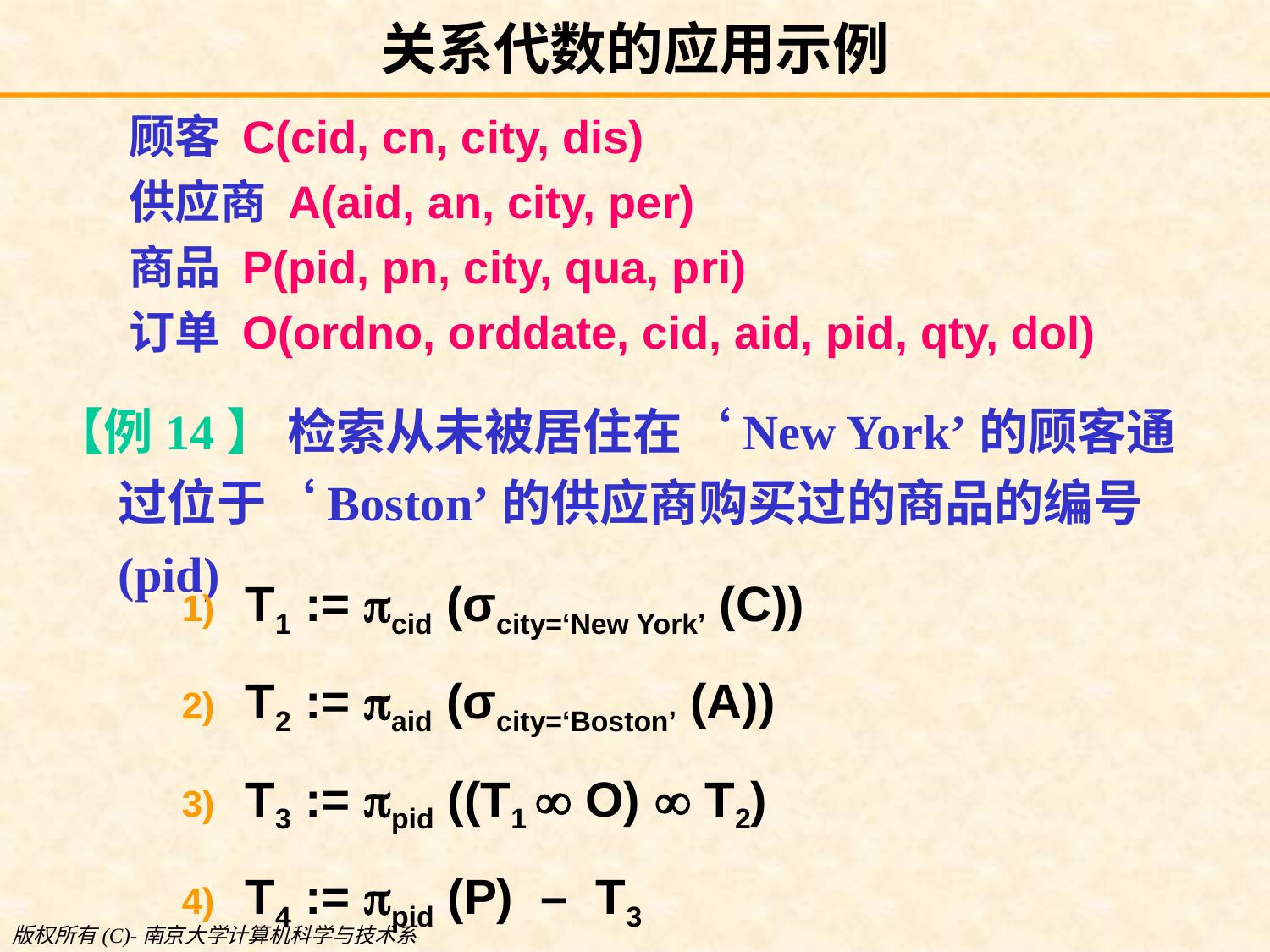

198
# 关系代数的应用示例
顾客 C(cid, cn, city, dis)
供应商 A(aid, an, city, per)
商品 P(pid, pn, city, qua, pri)
订单 O(ordno, orddate, cid, aid, pid, qty, dol)
【例14】 检索从未被居住在‘New York’的顾客通过位于‘Boston’的供应商购买过的商品的编号 (pid)
T1 := πcid (σcity=‘New York’ (C))
T2 := πaid (σcity=‘Boston’ (A))
T3 := πpid ((T1 ∞ O) ∞ T2)
T4 := πpid (P)  –  T3
版权所有(C)-南京大学计算机科学与技术系